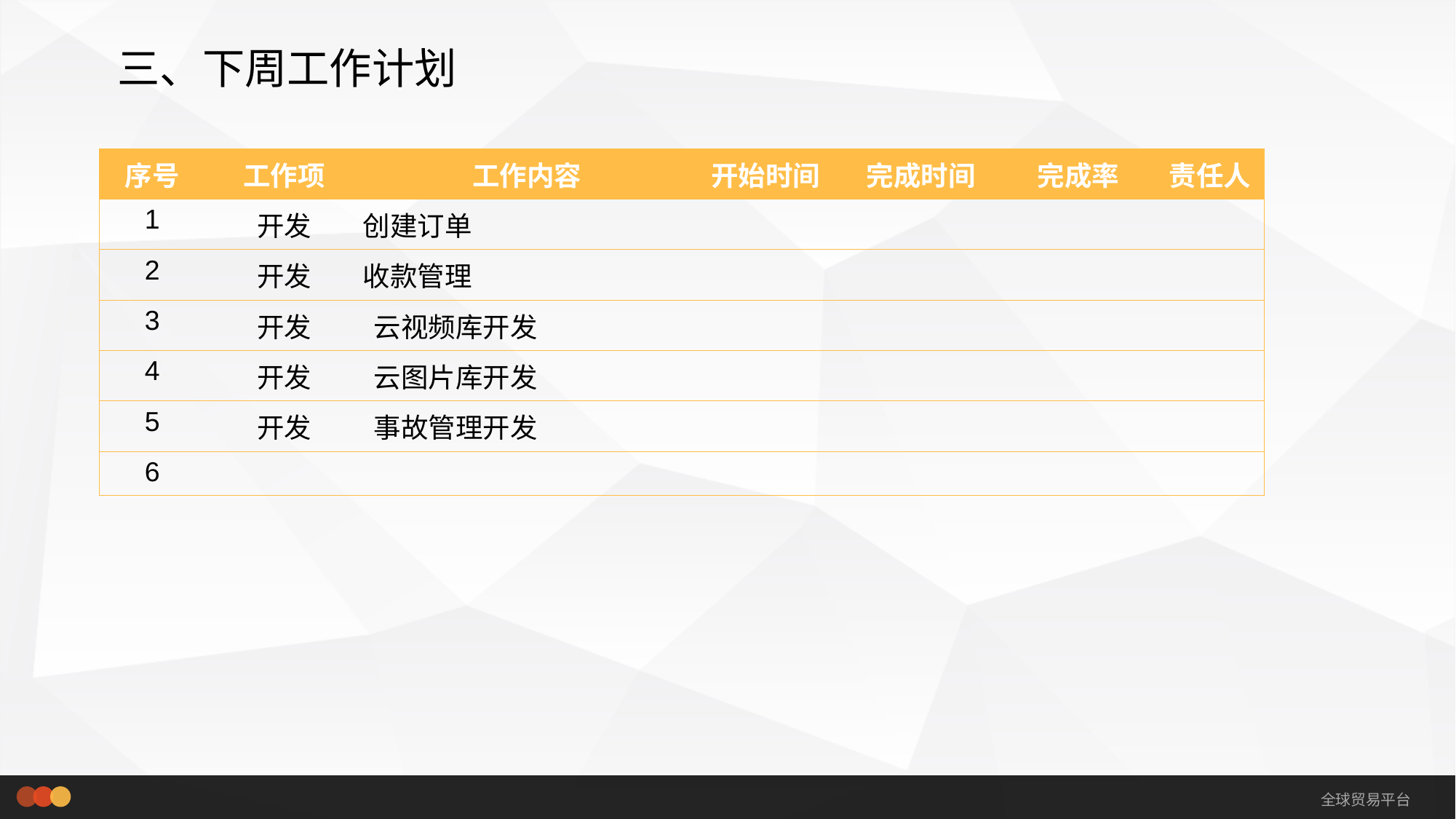

# 三、下周工作计划
| 序号 | 工作项 | 工作内容 | 开始时间 | 完成时间 | 完成率 | 责任人 |
| --- | --- | --- | --- | --- | --- | --- |
| 1 | 开发 | 创建订单 |  |  |  |  |
| 2 | 开发 | 收款管理 |  |  |  |  |
| 3 | 开发 | 云视频库开发 |  |  |  |  |
| 4 | 开发 | 云图片库开发 |  |  |  |  |
| 5 | 开发 | 事故管理开发 |  |  |  |  |
| 6 |  |  |  |  |  |  |